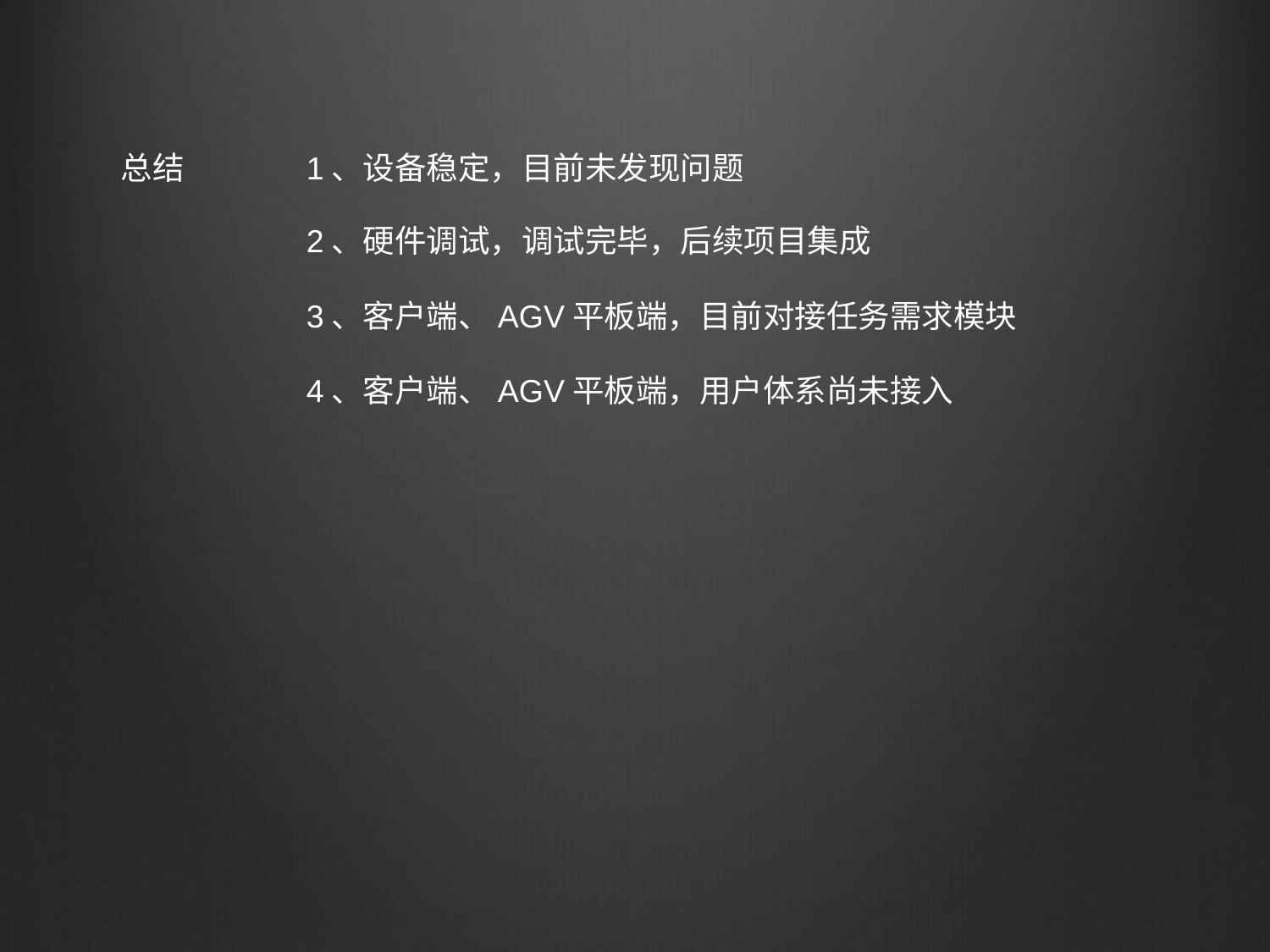

总结
1、设备稳定，目前未发现问题
2、硬件调试，调试完毕，后续项目集成
3、客户端、AGV平板端，目前对接任务需求模块
4、客户端、AGV平板端，用户体系尚未接入